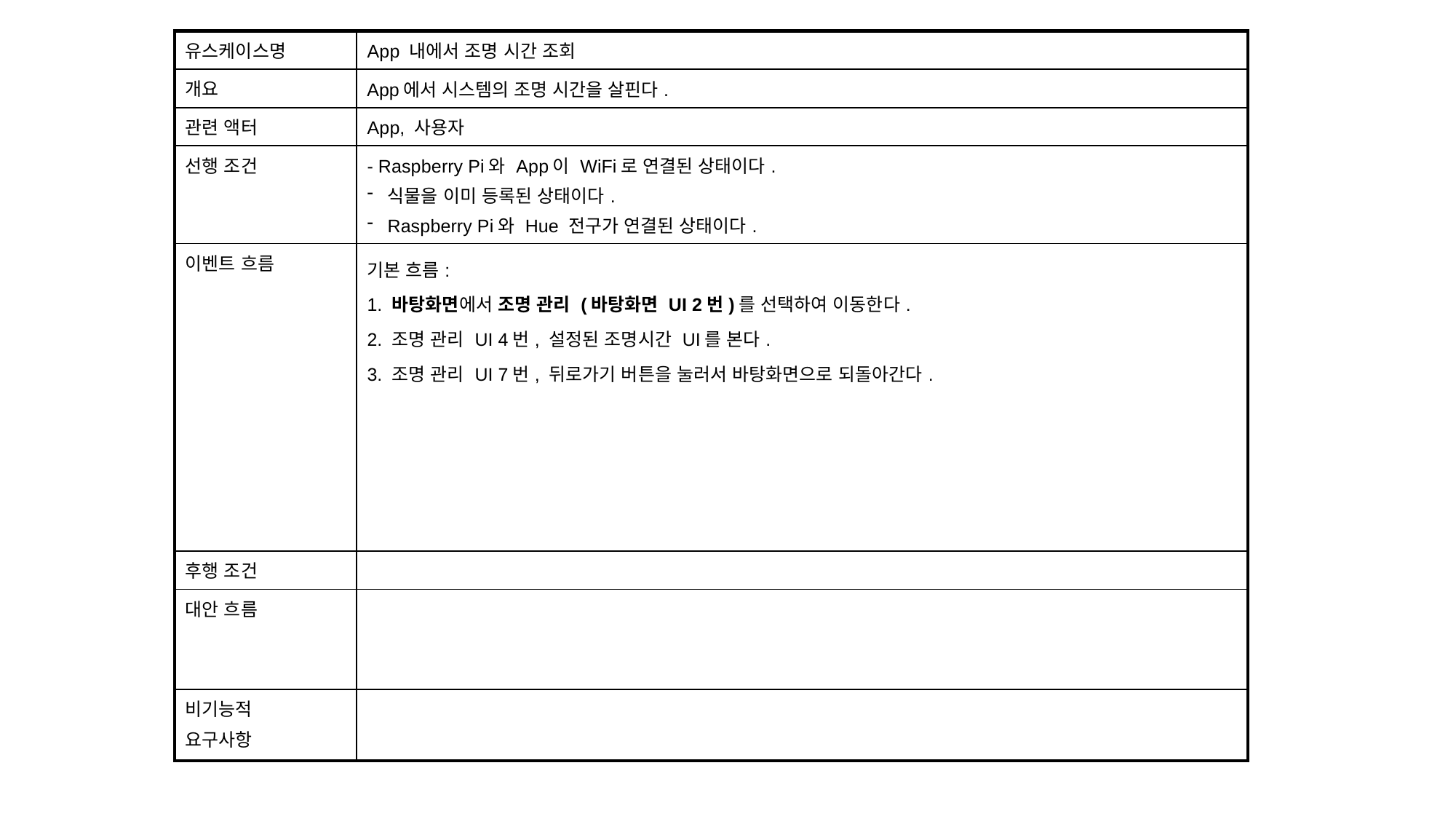

| 유스케이스명 | App 내에서 조명 시간 조회 |
| --- | --- |
| 개요 | App에서 시스템의 조명 시간을 살핀다. |
| 관련 액터 | App, 사용자 |
| 선행 조건 | - Raspberry Pi와 App이 WiFi로 연결된 상태이다. 식물을 이미 등록된 상태이다. Raspberry Pi와 Hue 전구가 연결된 상태이다. |
| 이벤트 흐름 | 기본 흐름: 1. 바탕화면에서 조명 관리 (바탕화면 UI 2번)를 선택하여 이동한다. 2. 조명 관리 UI 4번, 설정된 조명시간 UI를 본다. 3. 조명 관리 UI 7번, 뒤로가기 버튼을 눌러서 바탕화면으로 되돌아간다. |
| 후행 조건 |  |
| 대안 흐름 |  |
| 비기능적 요구사항 |  |